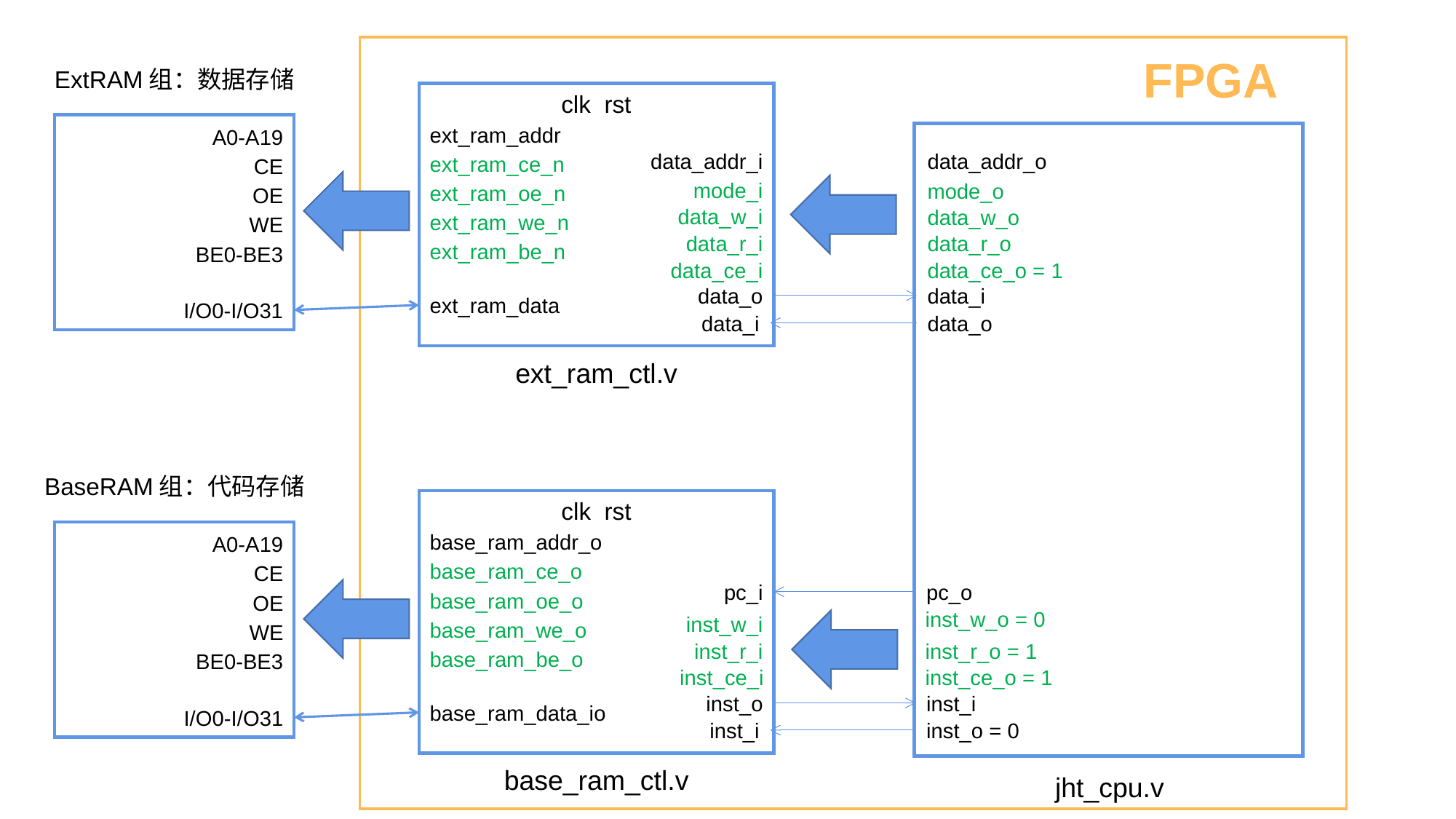

FPGA
ExtRAM组：数据存储

clk  rst

ext_ram_addr
A0-A19

data_addr_i
data_addr_o
ext_ram_ce_n
CE

mode_i
mode_o
ext_ram_oe_n

OE
data_w_i
data_w_o
ext_ram_we_n
WE
data_r_i
data_r_o
ext_ram_be_n
BE0-BE3
data_ce_i
data_ce_o = 1
data_o
data_i
ext_ram_data
I/O0-I/O31
data_i
data_o
ext_ram_ctl.v
BaseRAM组：代码存储

clk  rst

base_ram_addr_o
A0-A19
base_ram_ce_o
CE
pc_i
pc_o

base_ram_oe_o
OE
inst_w_o = 0
inst_w_i

base_ram_we_o
WE
inst_r_i
inst_r_o = 1
base_ram_be_o
BE0-BE3
inst_ce_i
inst_ce_o = 1
inst_o
inst_i
base_ram_data_io
I/O0-I/O31
inst_i
inst_o = 0
base_ram_ctl.v
jht_cpu.v